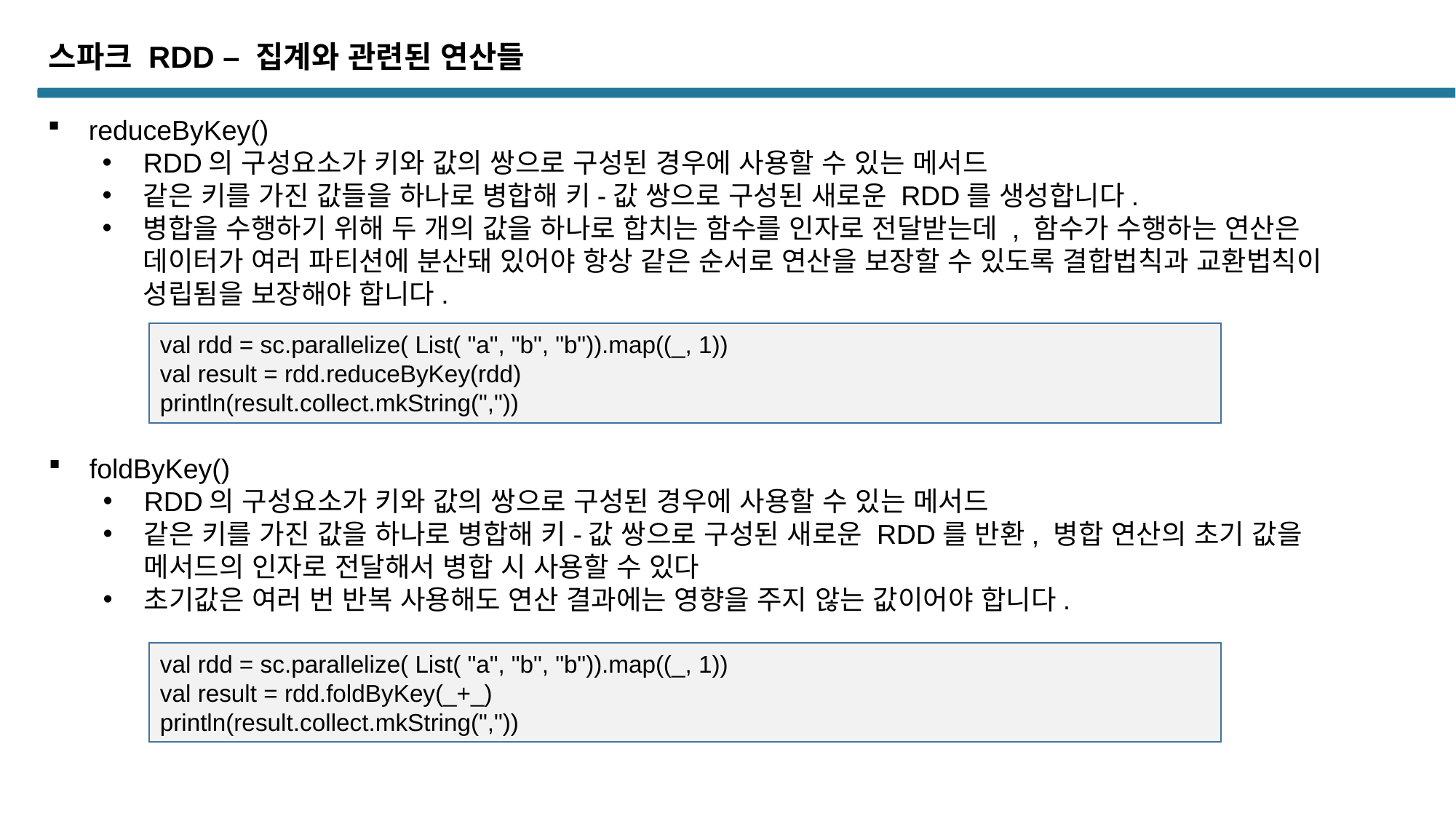

스파크 RDD – 집계와 관련된 연산들
reduceByKey()
RDD의 구성요소가 키와 값의 쌍으로 구성된 경우에 사용할 수 있는 메서드
같은 키를 가진 값들을 하나로 병합해 키-값 쌍으로 구성된 새로운 RDD를 생성합니다.
병합을 수행하기 위해 두 개의 값을 하나로 합치는 함수를 인자로 전달받는데 , 함수가 수행하는 연산은 데이터가 여러 파티션에 분산돼 있어야 항상 같은 순서로 연산을 보장할 수 있도록 결합법칙과 교환법칙이 성립됨을 보장해야 합니다.

val rdd = sc.parallelize( List( "a", "b", "b")).map((_, 1))
val result = rdd.reduceByKey(rdd)
println(result.collect.mkString(","))
foldByKey()
RDD의 구성요소가 키와 값의 쌍으로 구성된 경우에 사용할 수 있는 메서드
같은 키를 가진 값을 하나로 병합해 키-값 쌍으로 구성된 새로운 RDD를 반환, 병합 연산의 초기 값을 메서드의 인자로 전달해서 병합 시 사용할 수 있다
초기값은 여러 번 반복 사용해도 연산 결과에는 영향을 주지 않는 값이어야 합니다.
val rdd = sc.parallelize( List( "a", "b", "b")).map((_, 1))
val result = rdd.foldByKey(_+_)
println(result.collect.mkString(","))